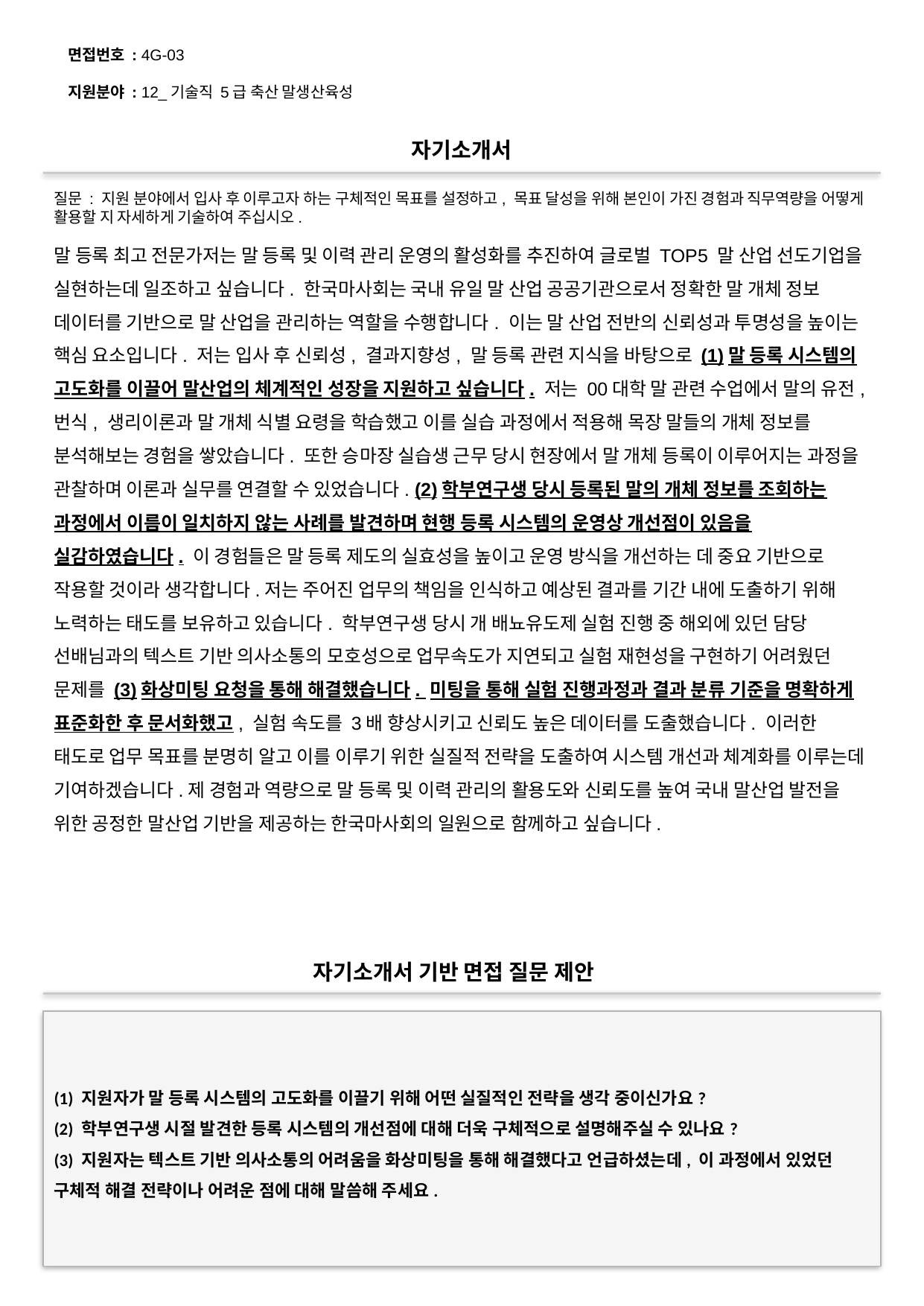

면접번호 : 4G-03

지원분야 : 12_기술직 5급 축산 말생산육성
#

자기소개서

질문 : 지원 분야에서 입사 후 이루고자 하는 구체적인 목표를 설정하고, 목표 달성을 위해 본인이 가진 경험과 직무역량을 어떻게 활용할 지 자세하게 기술하여 주십시오.

말 등록 최고 전문가저는 말 등록 및 이력 관리 운영의 활성화를 추진하여 글로벌 TOP5 말 산업 선도기업을 실현하는데 일조하고 싶습니다. 한국마사회는 국내 유일 말 산업 공공기관으로서 정확한 말 개체 정보 데이터를 기반으로 말 산업을 관리하는 역할을 수행합니다. 이는 말 산업 전반의 신뢰성과 투명성을 높이는 핵심 요소입니다. 저는 입사 후 신뢰성, 결과지향성, 말 등록 관련 지식을 바탕으로 (1)말 등록 시스템의 고도화를 이끌어 말산업의 체계적인 성장을 지원하고 싶습니다. 저는 00대학 말 관련 수업에서 말의 유전, 번식, 생리이론과 말 개체 식별 요령을 학습했고 이를 실습 과정에서 적용해 목장 말들의 개체 정보를 분석해보는 경험을 쌓았습니다. 또한 승마장 실습생 근무 당시 현장에서 말 개체 등록이 이루어지는 과정을 관찰하며 이론과 실무를 연결할 수 있었습니다. (2)학부연구생 당시 등록된 말의 개체 정보를 조회하는 과정에서 이름이 일치하지 않는 사례를 발견하며 현행 등록 시스템의 운영상 개선점이 있음을 실감하였습니다. 이 경험들은 말 등록 제도의 실효성을 높이고 운영 방식을 개선하는 데 중요 기반으로 작용할 것이라 생각합니다.저는 주어진 업무의 책임을 인식하고 예상된 결과를 기간 내에 도출하기 위해 노력하는 태도를 보유하고 있습니다. 학부연구생 당시 개 배뇨유도제 실험 진행 중 해외에 있던 담당 선배님과의 텍스트 기반 의사소통의 모호성으로 업무속도가 지연되고 실험 재현성을 구현하기 어려웠던 문제를 (3)화상미팅 요청을 통해 해결했습니다. 미팅을 통해 실험 진행과정과 결과 분류 기준을 명확하게 표준화한 후 문서화했고, 실험 속도를 3배 향상시키고 신뢰도 높은 데이터를 도출했습니다. 이러한 태도로 업무 목표를 분명히 알고 이를 이루기 위한 실질적 전략을 도출하여 시스템 개선과 체계화를 이루는데 기여하겠습니다.제 경험과 역량으로 말 등록 및 이력 관리의 활용도와 신뢰도를 높여 국내 말산업 발전을 위한 공정한 말산업 기반을 제공하는 한국마사회의 일원으로 함께하고 싶습니다.

자기소개서 기반 면접 질문 제안

(1) 지원자가 말 등록 시스템의 고도화를 이끌기 위해 어떤 실질적인 전략을 생각 중이신가요?
(2) 학부연구생 시절 발견한 등록 시스템의 개선점에 대해 더욱 구체적으로 설명해주실 수 있나요?
(3) 지원자는 텍스트 기반 의사소통의 어려움을 화상미팅을 통해 해결했다고 언급하셨는데, 이 과정에서 있었던 구체적 해결 전략이나 어려운 점에 대해 말씀해 주세요.